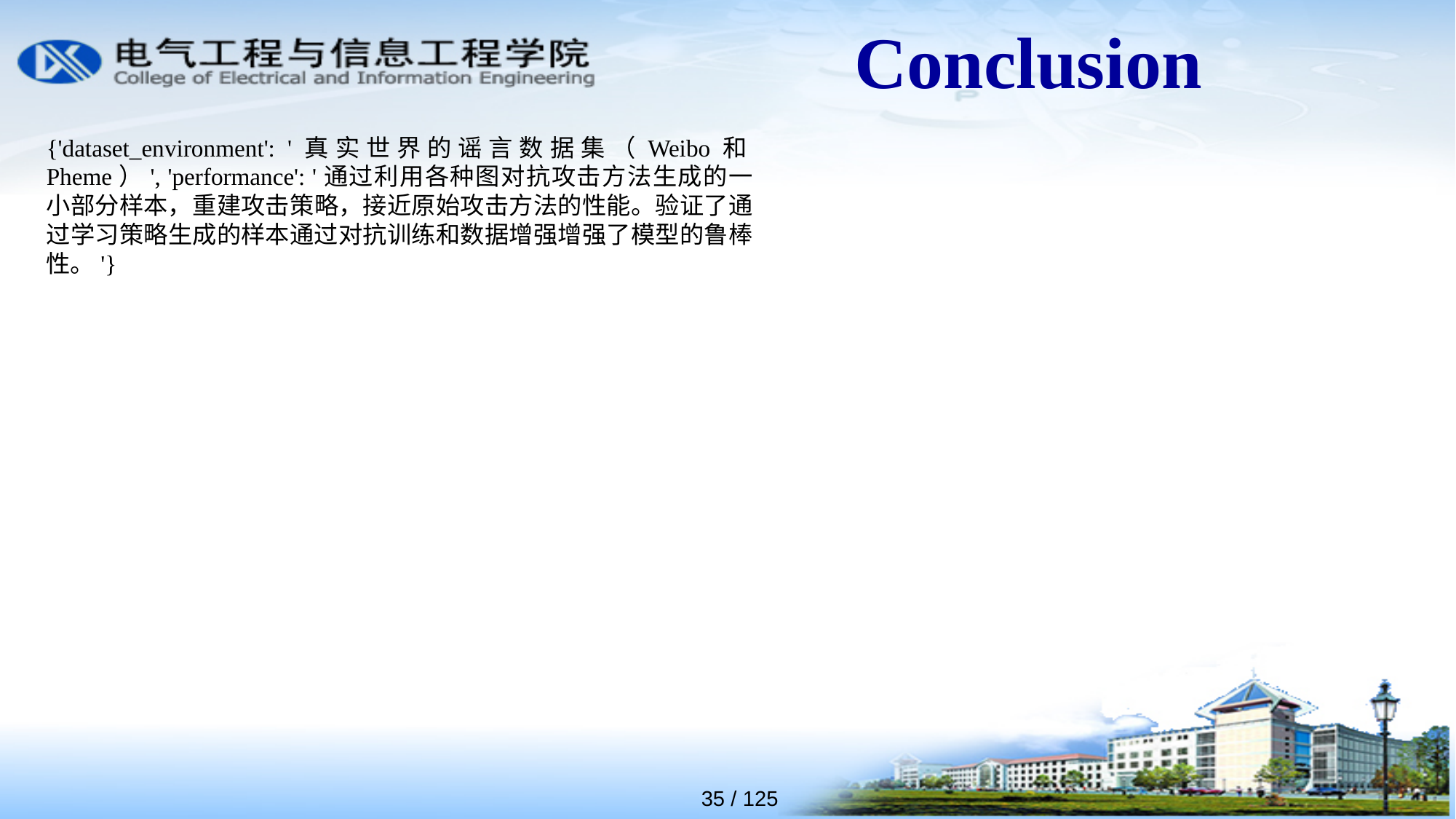

Conclusion
{'dataset_environment': '真实世界的谣言数据集（Weibo和Pheme）', 'performance': '通过利用各种图对抗攻击方法生成的一小部分样本，重建攻击策略，接近原始攻击方法的性能。验证了通过学习策略生成的样本通过对抗训练和数据增强增强了模型的鲁棒性。'}
35 / 125